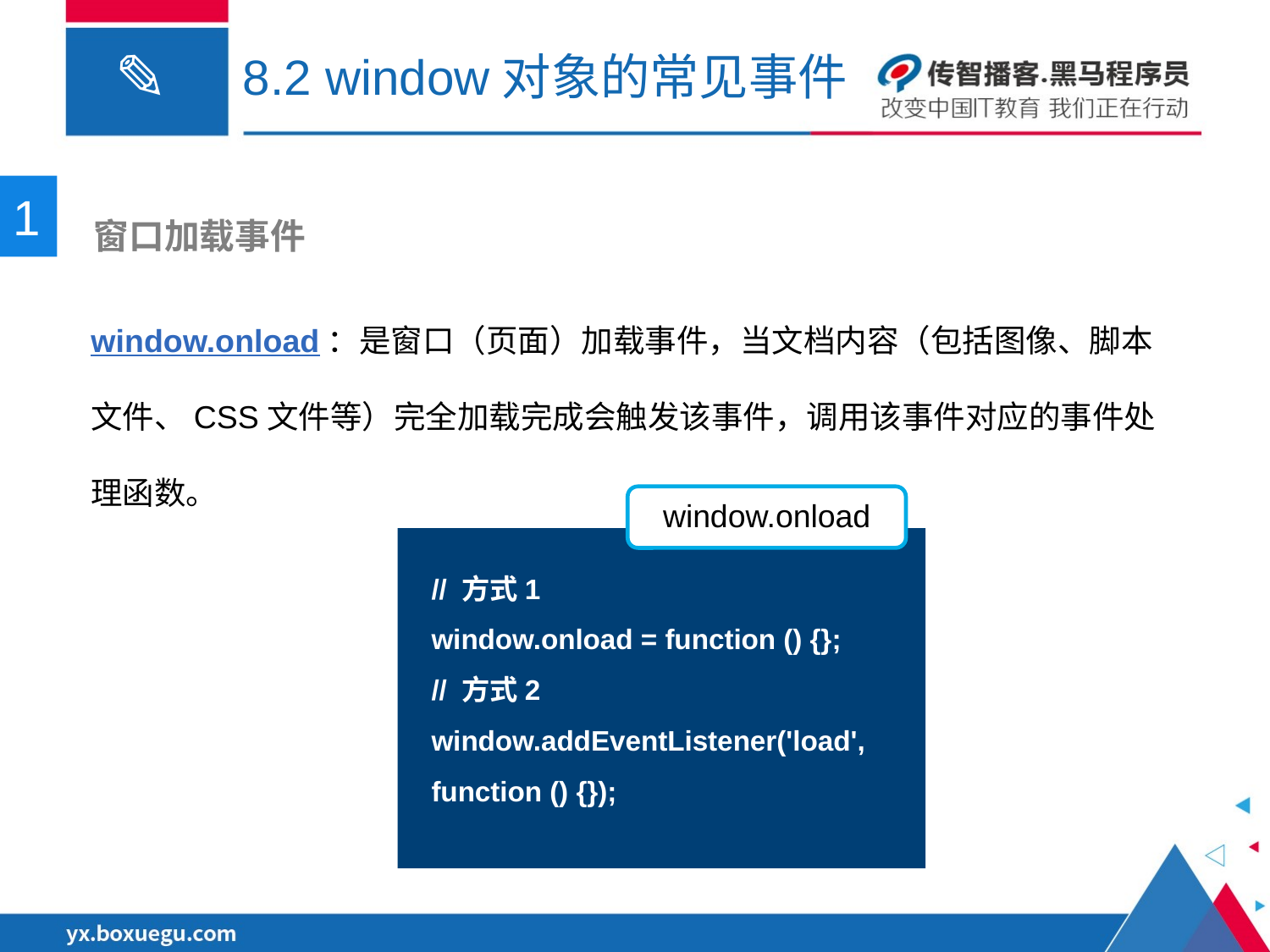

# 8.2 window对象的常见事件

1
  窗口加载事件
window.onload：是窗口（页面）加载事件，当文档内容（包括图像、脚本文件、CSS文件等）完全加载完成会触发该事件，调用该事件对应的事件处理函数。
window.onload

// 方式1
window.onload = function () {};
// 方式2
window.addEventListener('load', function () {});